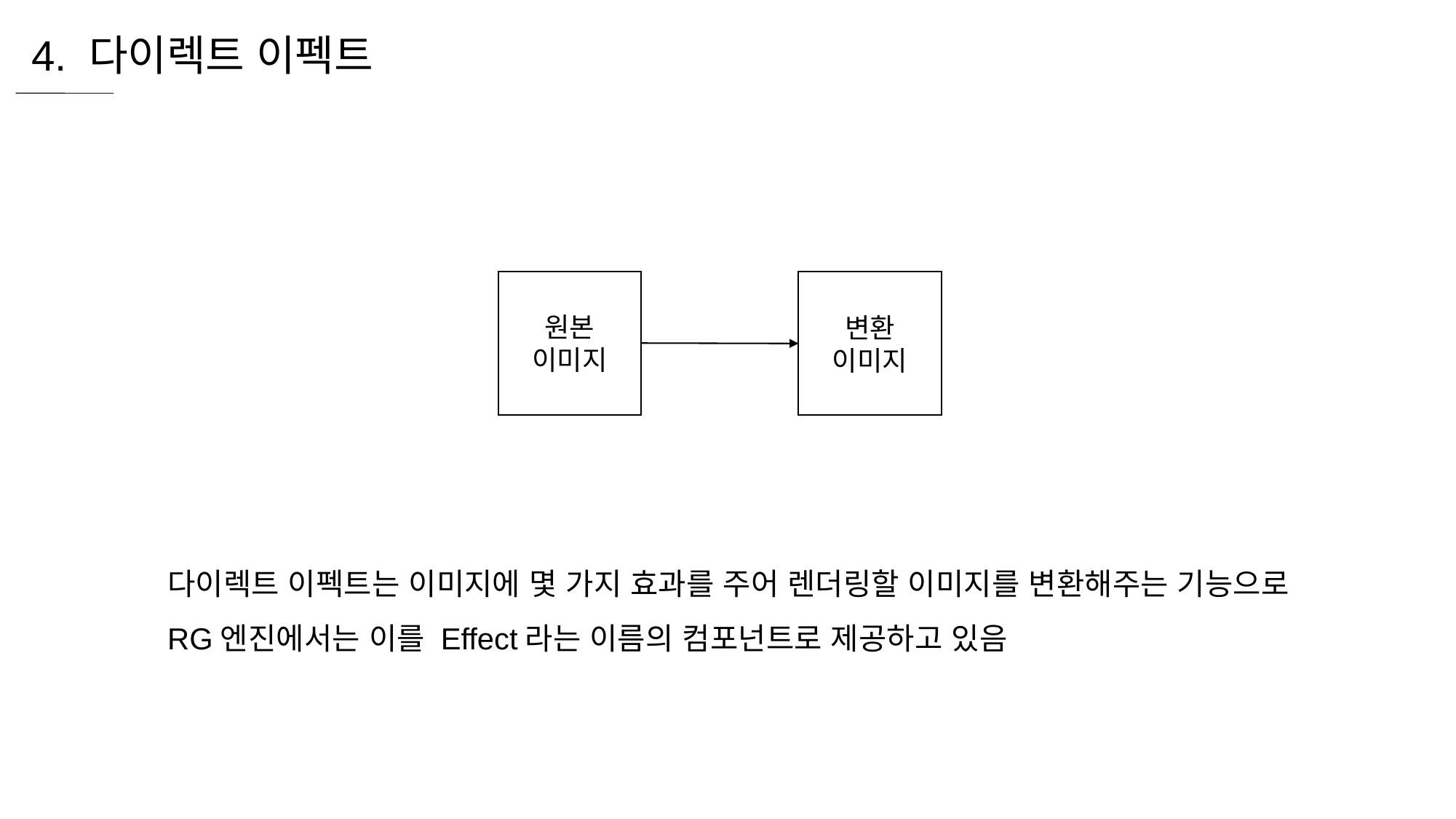

4. 다이렉트 이펙트
원본 이미지
변환 이미지
다이렉트 이펙트는 이미지에 몇 가지 효과를 주어 렌더링할 이미지를 변환해주는 기능으로
RG엔진에서는 이를 Effect라는 이름의 컴포넌트로 제공하고 있음